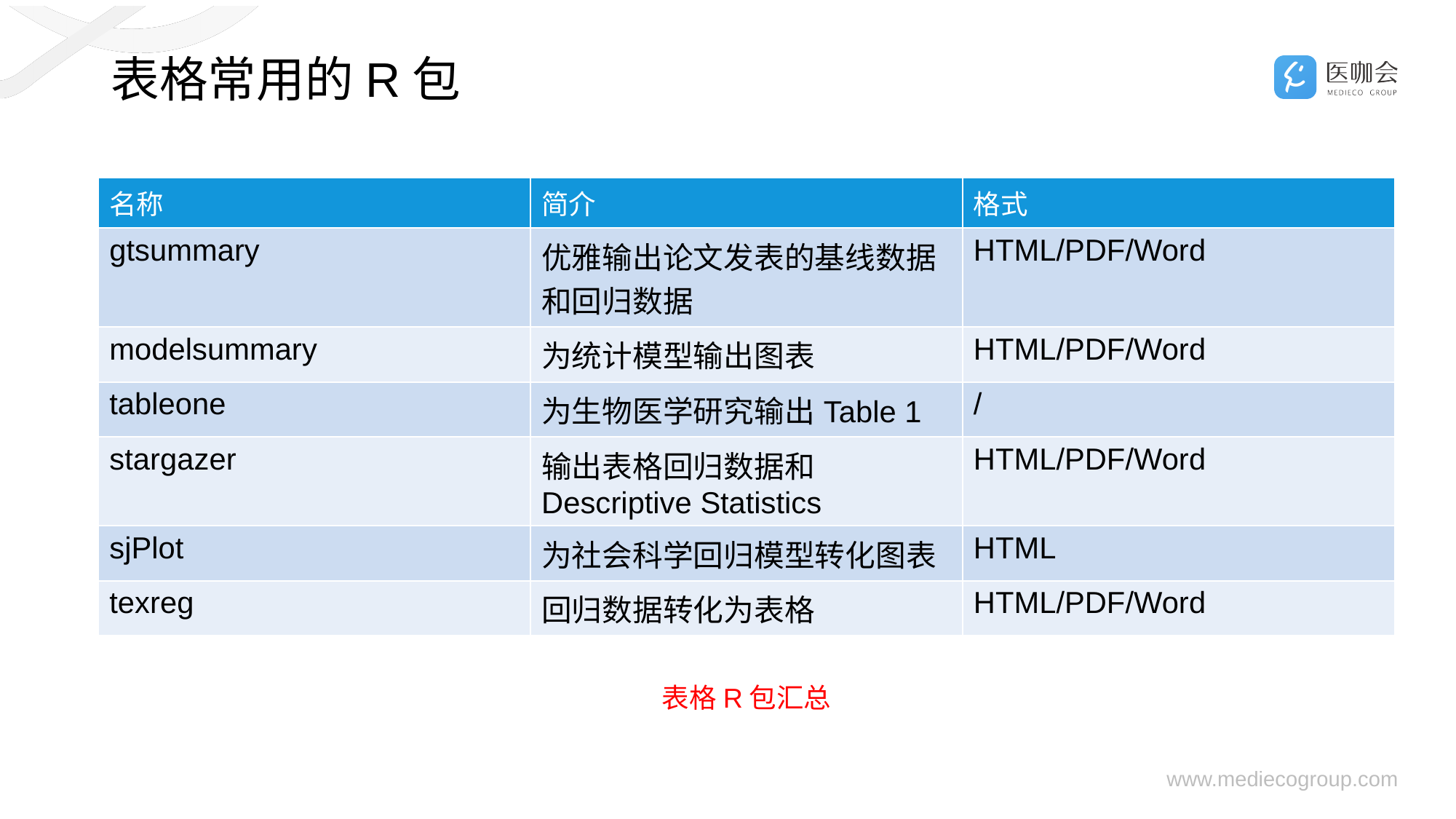

# 表格常用的R包
| 名称 | 简介 | 格式 |
| --- | --- | --- |
| gtsummary | 优雅输出论文发表的基线数据和回归数据 | HTML/PDF/Word |
| modelsummary | 为统计模型输出图表 | HTML/PDF/Word |
| tableone | 为生物医学研究输出Table 1 | / |
| stargazer | 输出表格回归数据和Descriptive Statistics | HTML/PDF/Word |
| sjPlot | 为社会科学回归模型转化图表 | HTML |
| texreg | 回归数据转化为表格 | HTML/PDF/Word |
表格R包汇总